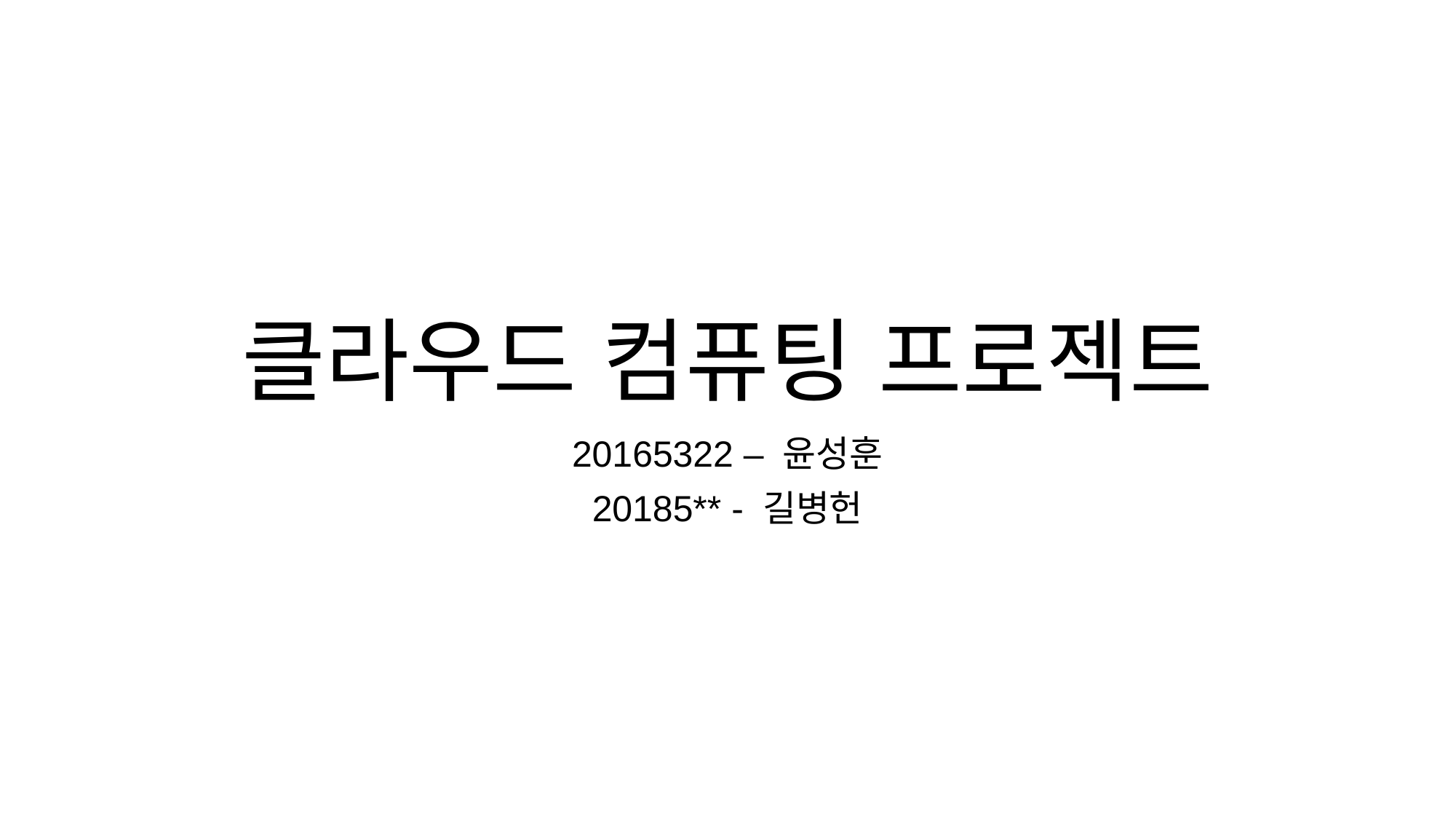

# 클라우드 컴퓨팅 프로젝트
20165322 – 윤성훈
20185** - 길병헌